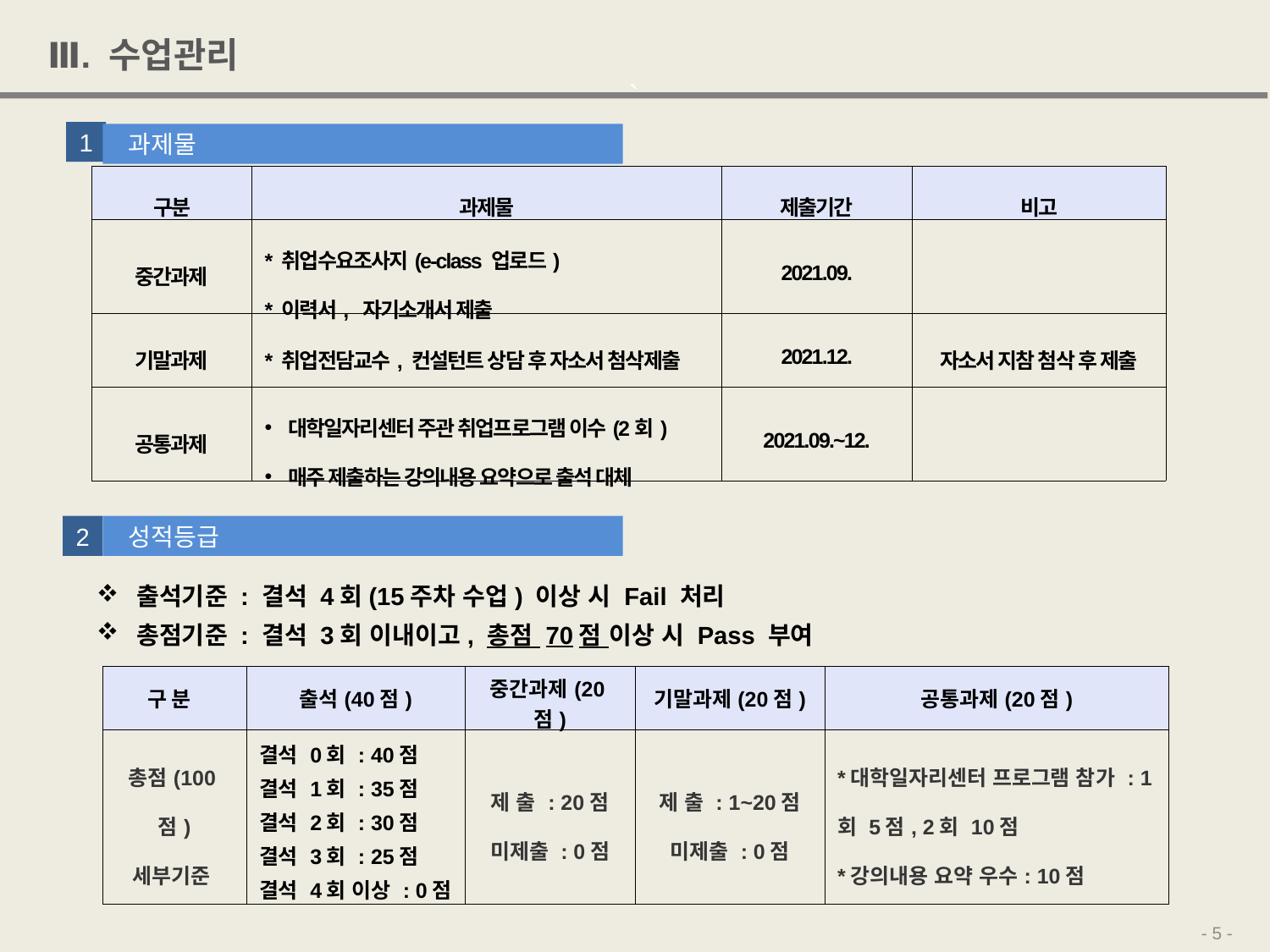

Ⅲ. 수업관리
1
 과제물
| 구분 | 과제물 | 제출기간 | 비고 |
| --- | --- | --- | --- |
| 중간과제 | \* 취업수요조사지(e-class 업로드) \* 이력서, 자기소개서 제출 | 2021.09. |  |
| 기말과제 | \* 취업전담교수, 컨설턴트 상담 후 자소서 첨삭제출 | 2021.12. | 자소서 지참 첨삭 후 제출 |
| 공통과제 | 대학일자리센터 주관 취업프로그램 이수(2회) 매주 제출하는 강의내용 요약으로 출석 대체 | 2021.09.~12. |  |
2
 성적등급
출석기준 : 결석 4회(15주차 수업) 이상 시 Fail 처리
총점기준 : 결석 3회 이내이고, 총점 70점 이상 시 Pass 부여
| 구분 | 출석(40점) | 중간과제(20점) | 기말과제(20점) | 공통과제(20점) |
| --- | --- | --- | --- | --- |
| 총점(100점) 세부기준 | 결석 0회 : 40점 결석 1회 : 35점 결석 2회 : 30점 결석 3회 : 25점 결석 4회 이상 : 0점 | 제 출 : 20점 미제출 : 0점 | 제 출 : 1~20점 미제출 : 0점 | \*대학일자리센터 프로그램 참가 : 1회 5점, 2회 10점 \*강의내용 요약 우수: 10점 |
- 5 -